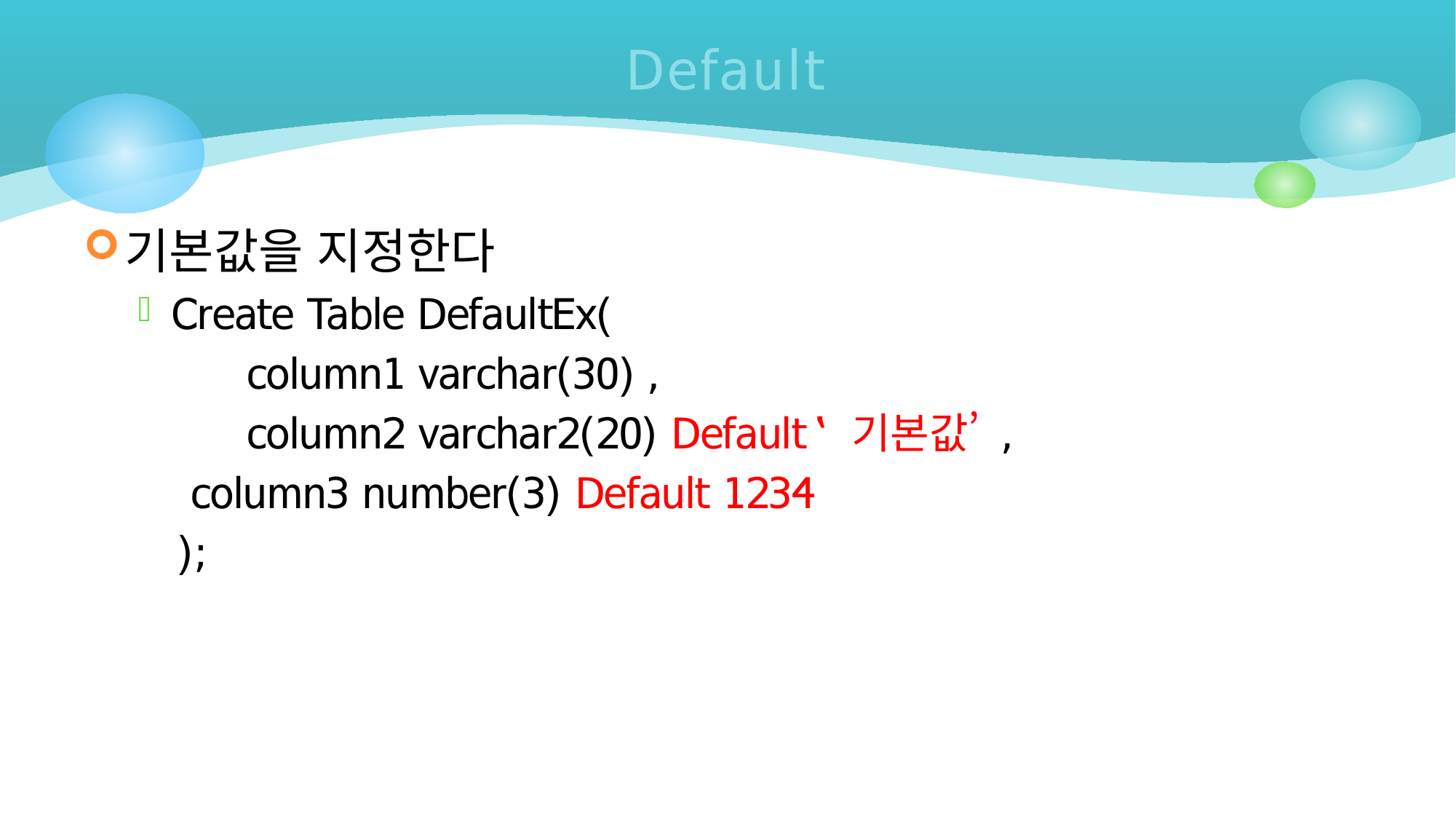

# Default
기본값을 지정한다
Create Table DefaultEx(
	column1 varchar(30) ,
	column2 varchar2(20) Default ‘ 기본값’ ,
    column3 number(3) Default 1234
   );